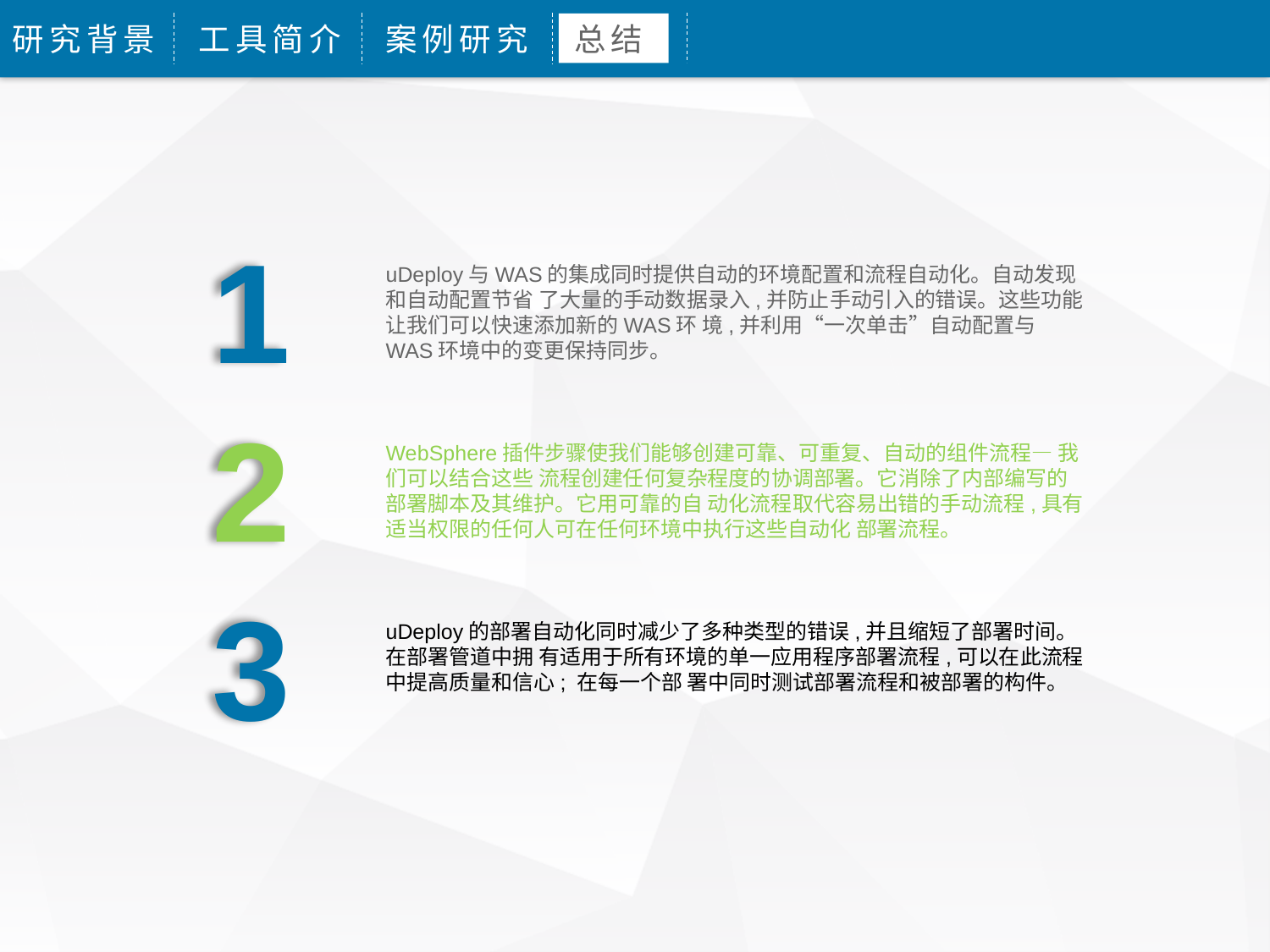

研究背景
工具简介
案例研究
总结

1
uDeploy与WAS的集成同时提供自动的环境配置和流程自动化。自动发现和自动配置节省 了大量的手动数据录入,并防止手动引入的错误。这些功能让我们可以快速添加新的WAS环 境,并利用“一次单击”自动配置与WAS环境中的变更保持同步。
2
WebSphere插件步骤使我们能够创建可靠、可重复、自动的组件流程— 我们可以结合这些 流程创建任何复杂程度的协调部署。它消除了内部编写的部署脚本及其维护。它用可靠的自 动化流程取代容易出错的手动流程,具有适当权限的任何人可在任何环境中执行这些自动化 部署流程。
3
uDeploy的部署自动化同时减少了多种类型的错误,并且缩短了部署时间。在部署管道中拥 有适用于所有环境的单一应用程序部署流程,可以在此流程中提高质量和信心; 在每一个部 署中同时测试部署流程和被部署的构件。